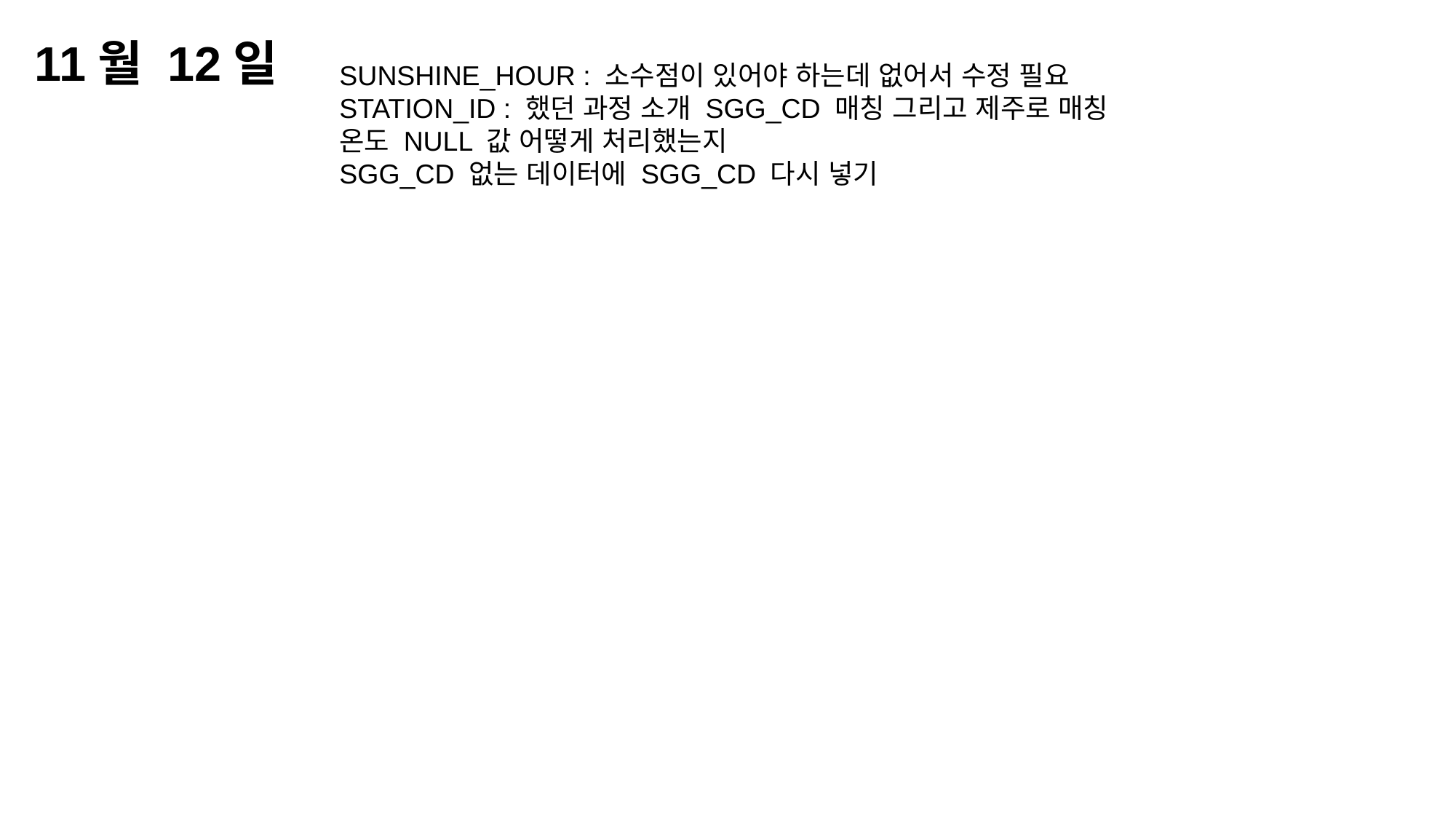

11월 12일
SUNSHINE_HOUR : 소수점이 있어야 하는데 없어서 수정 필요
STATION_ID : 했던 과정 소개 SGG_CD 매칭 그리고 제주로 매칭
온도 NULL 값 어떻게 처리했는지
SGG_CD 없는 데이터에 SGG_CD 다시 넣기